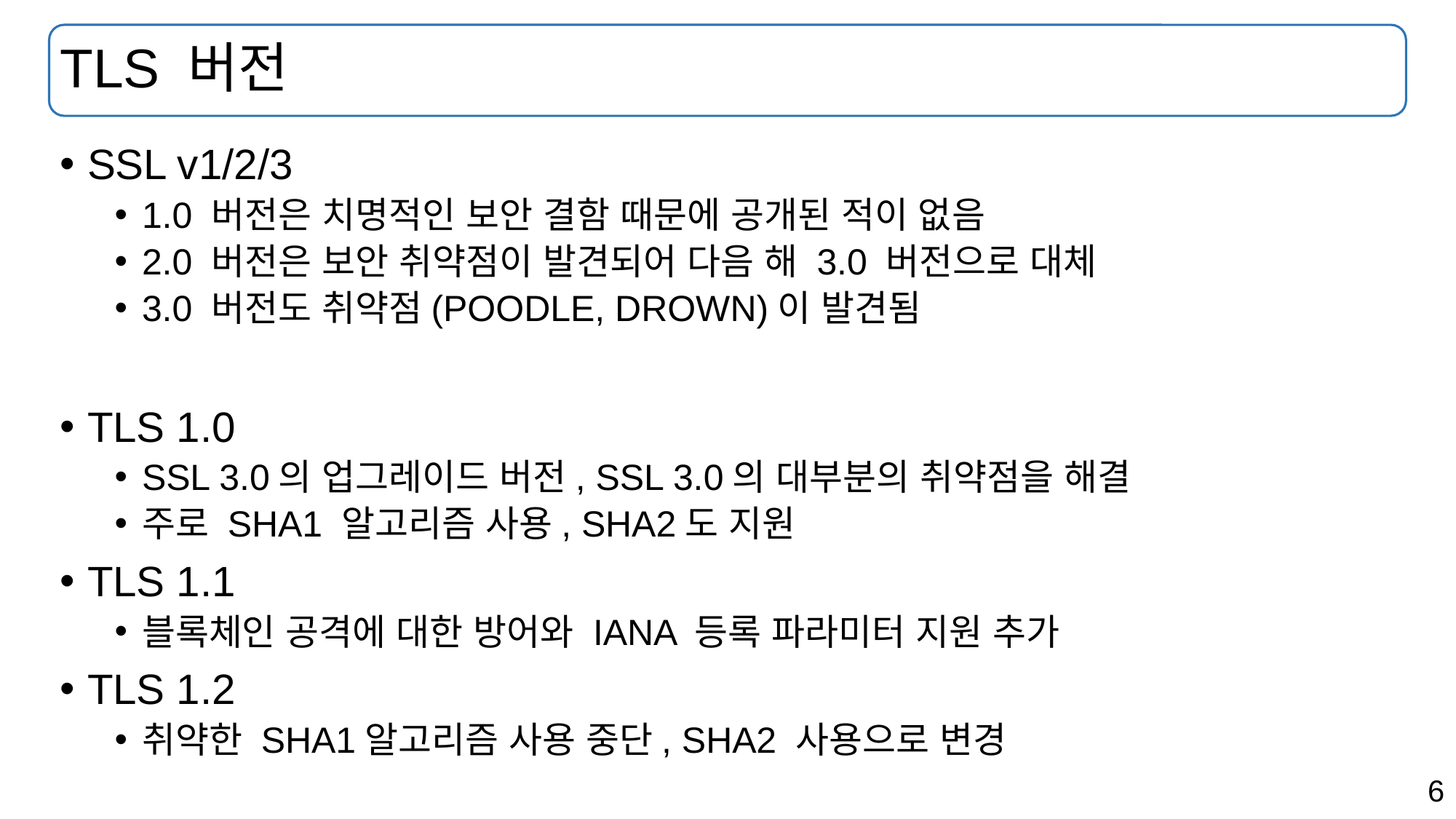

# TLS 버전
SSL v1/2/3
1.0 버전은 치명적인 보안 결함 때문에 공개된 적이 없음
2.0 버전은 보안 취약점이 발견되어 다음 해 3.0 버전으로 대체
3.0 버전도 취약점(POODLE, DROWN)이 발견됨

TLS 1.0
SSL 3.0의 업그레이드 버전, SSL 3.0의 대부분의 취약점을 해결
주로 SHA1 알고리즘 사용, SHA2도 지원
TLS 1.1
블록체인 공격에 대한 방어와 IANA 등록 파라미터 지원 추가
TLS 1.2
취약한 SHA1알고리즘 사용 중단, SHA2 사용으로 변경